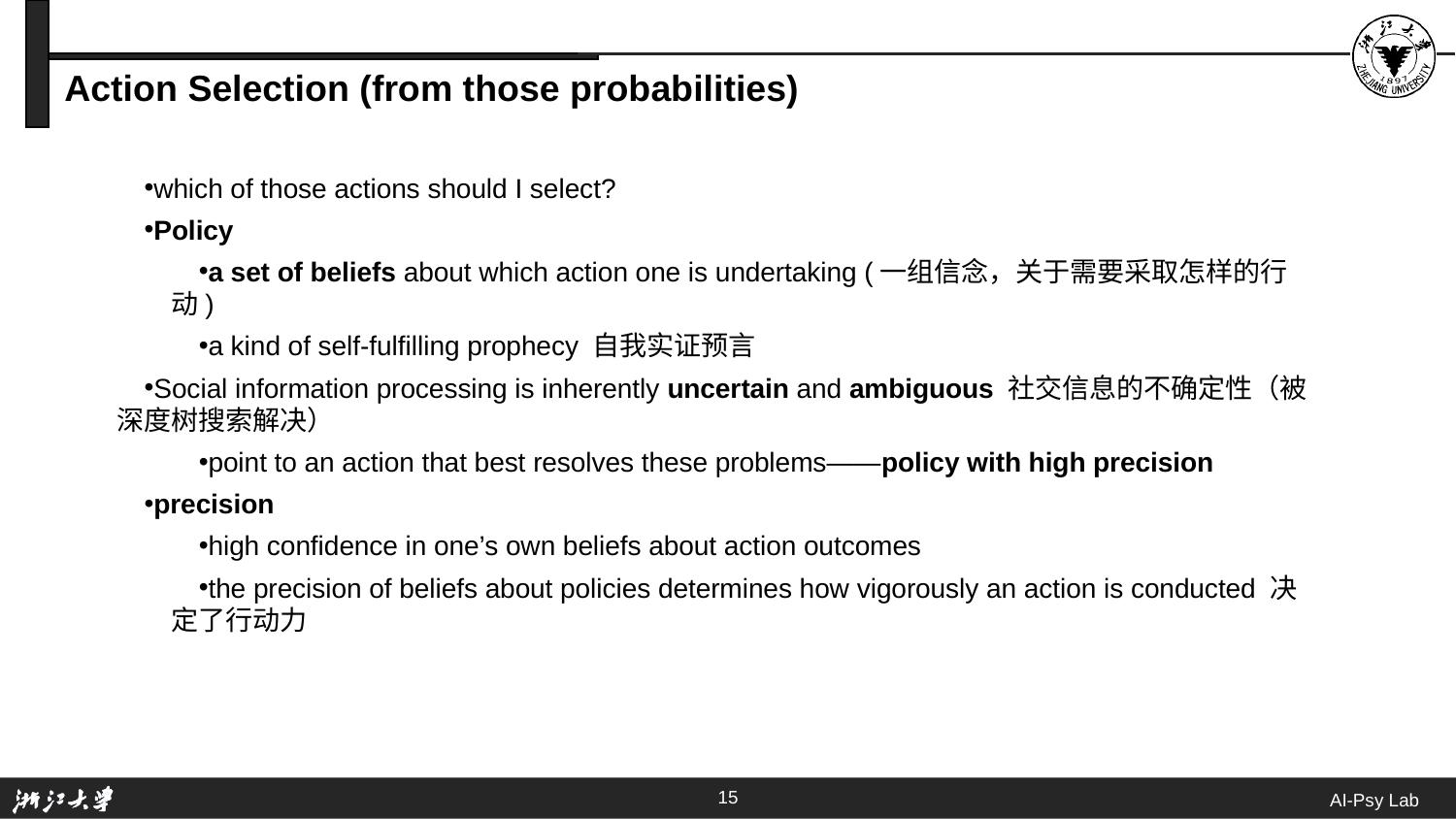

# Action Selection (from those probabilities)
which of those actions should I select?
Policy
a set of beliefs about which action one is undertaking (一组信念，关于需要采取怎样的行动)
a kind of self-fulfilling prophecy 自我实证预言
Social information processing is inherently uncertain and ambiguous 社交信息的不确定性（被深度树搜索解决）
point to an action that best resolves these problems——policy with high precision
precision
high confidence in one’s own beliefs about action outcomes
the precision of beliefs about policies determines how vigorously an action is conducted 决定了行动力
15